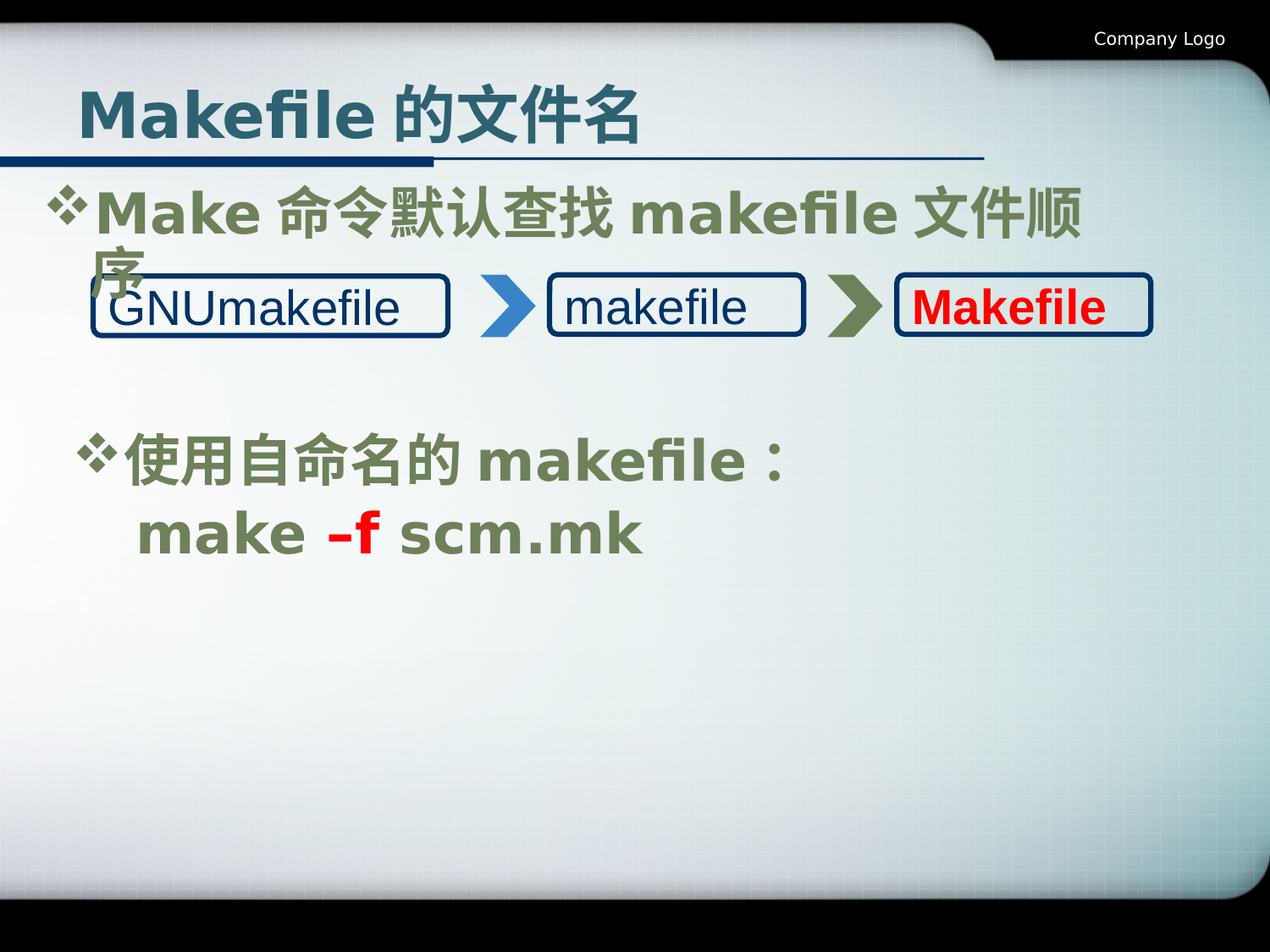

Company Logo
# Makefile的文件名
Make命令默认查找makefile文件顺序

makefile

Makefile
GNUmakefile
使用自命名的makefile：
make –f scm.mk